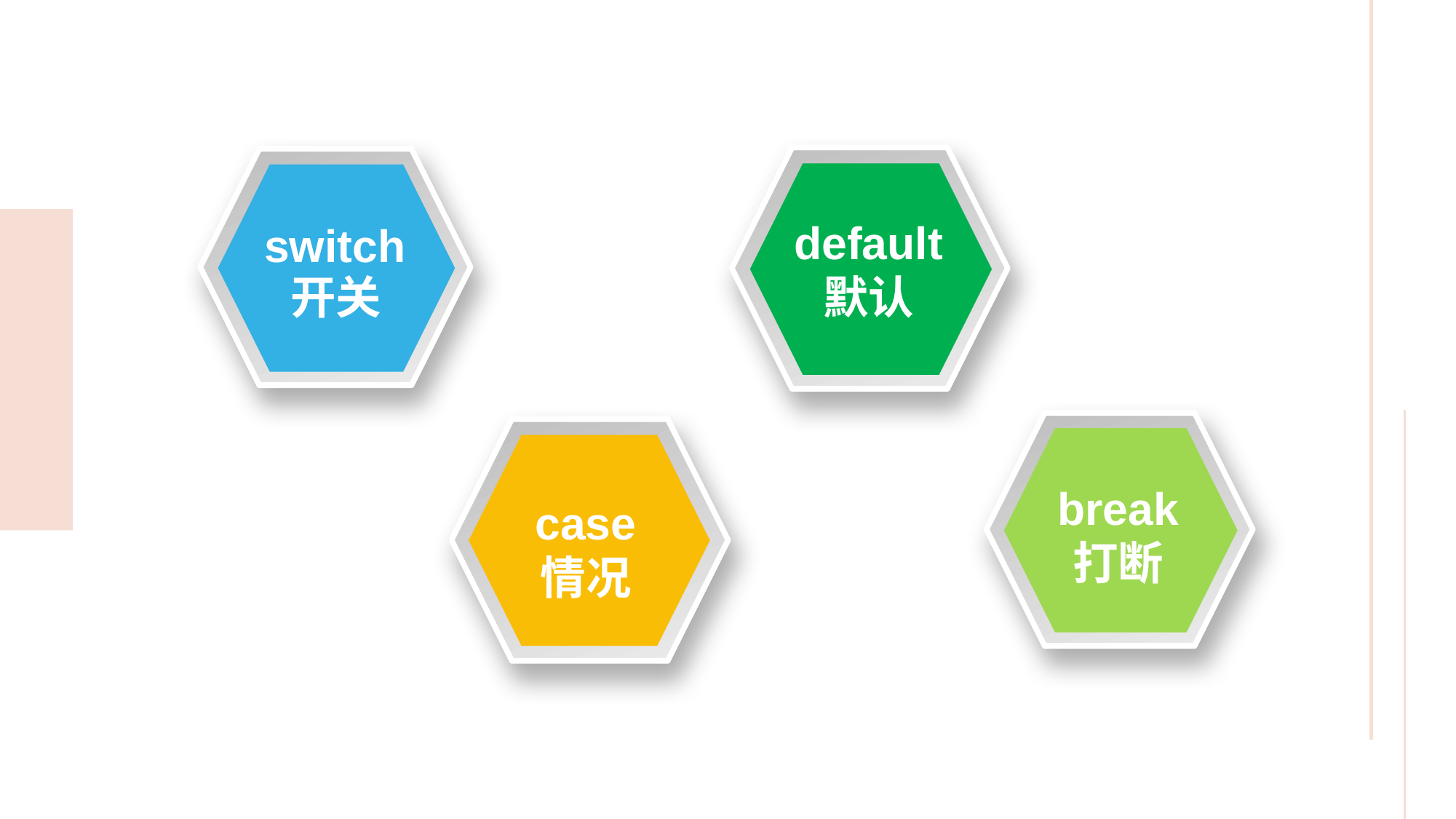

default
默认

switch
开关

break
打断

case
情况